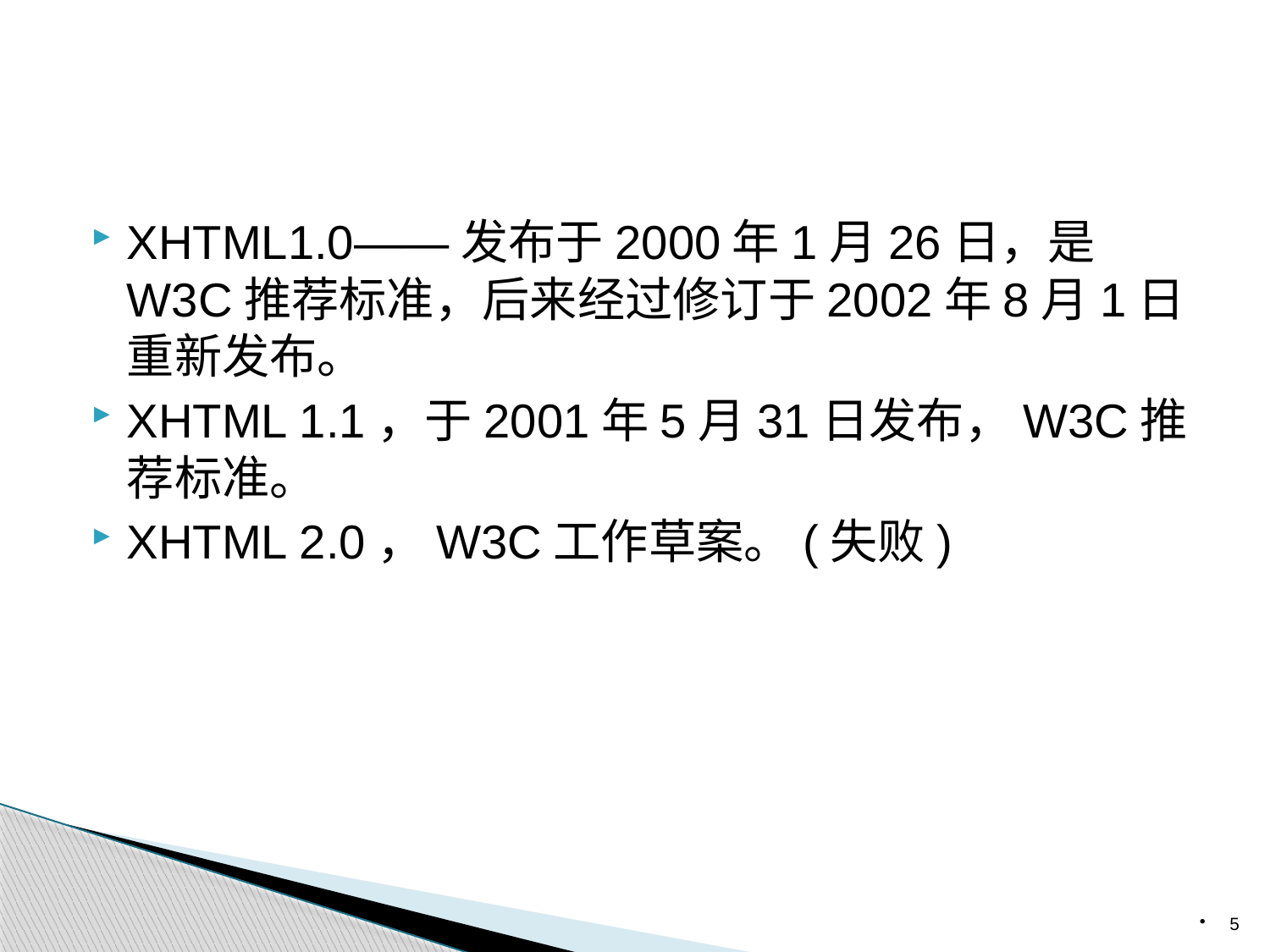

#
XHTML1.0——发布于2000年1月26日，是W3C推荐标准，后来经过修订于2002年8月1日重新发布。
XHTML 1.1，于2001年5月31日发布，W3C推荐标准。
XHTML 2.0，W3C工作草案。(失败)
5